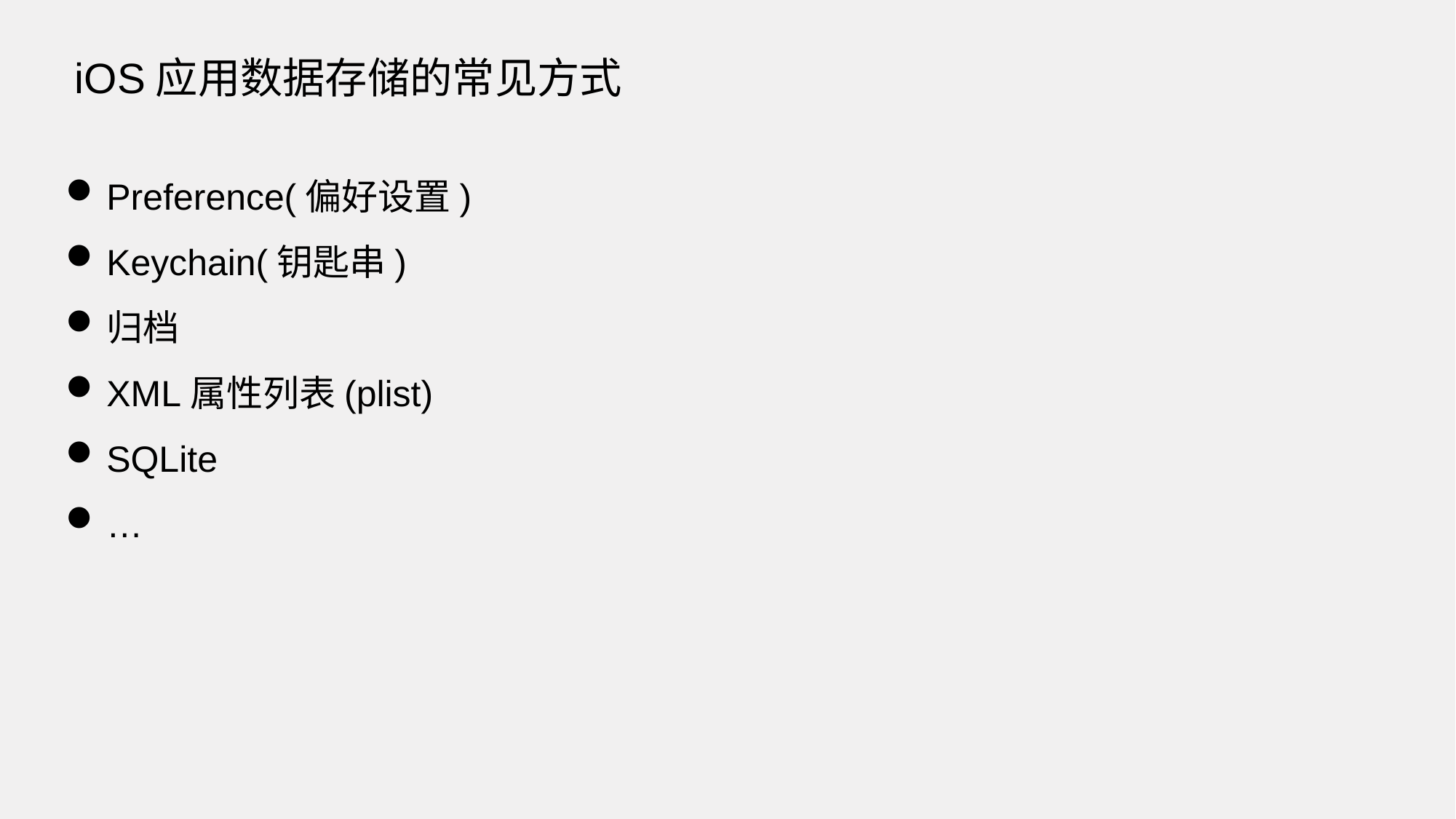

iOS应用数据存储的常见方式
Preference(偏好设置)
Keychain(钥匙串)
归档
XML属性列表(plist)
SQLite
…